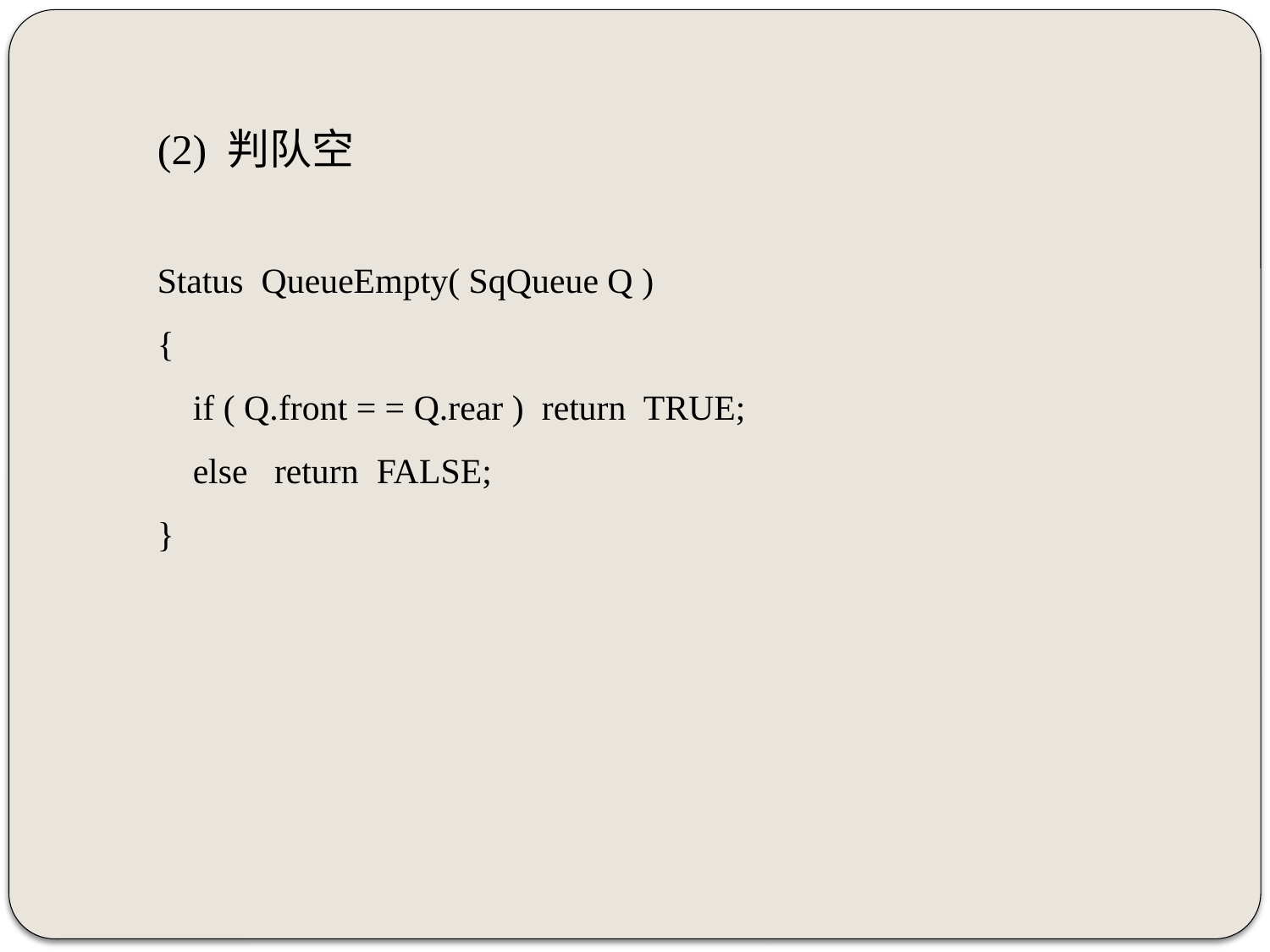

(2) 判队空

Status  QueueEmpty( SqQueue Q )
{
    if ( Q.front = = Q.rear )  return  TRUE;
    else   return  FALSE;
}